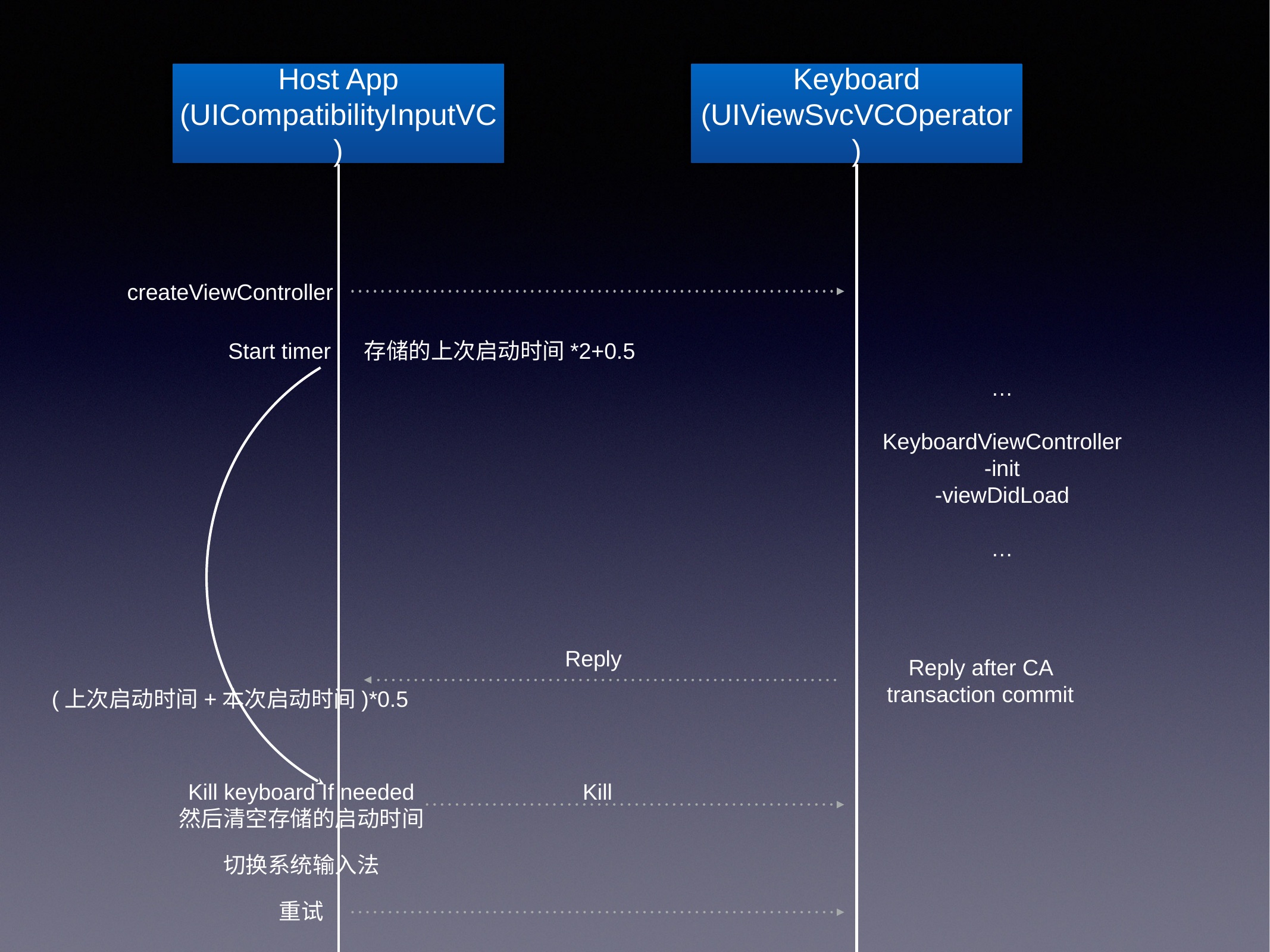

Host App
(UICompatibilityInputVC)
Keyboard
(UIViewSvcVCOperator)

createViewController

存储的上次启动时间*2+0.5
Start timer
…

KeyboardViewController
-init
-viewDidLoad

…

Reply
Reply after CA transaction commit
(上次启动时间+本次启动时间)*0.5

Kill keyboard If needed
然后清空存储的启动时间
Kill

切换系统输入法
重试